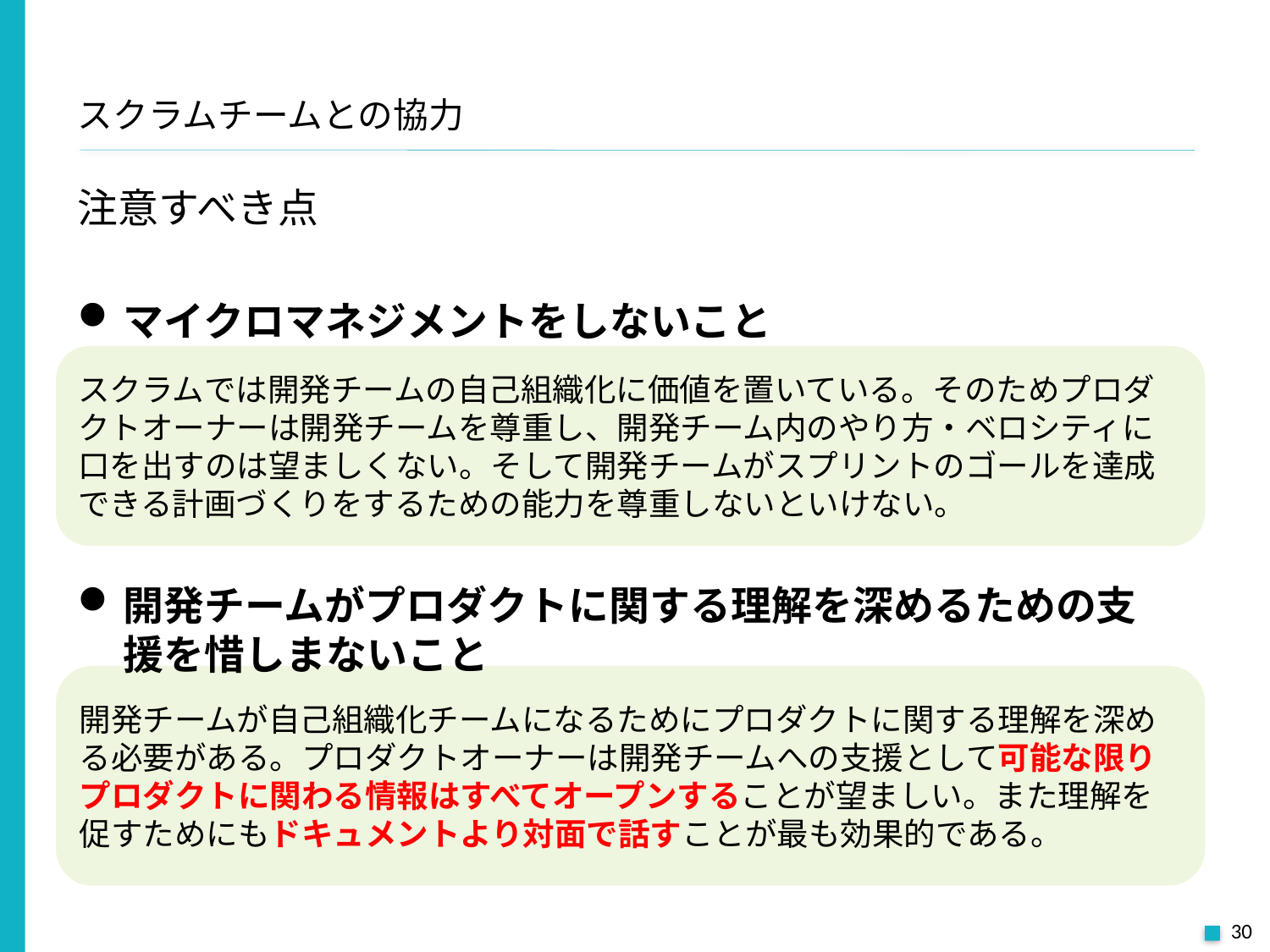

# スクラムチームとの協力
注意すべき点

マイクロマネジメントをしないこと

開発チームがプロダクトに関する理解を深めるための支援を惜しまないこと
スクラムでは開発チームの自己組織化に価値を置いている。そのためプロダクトオーナーは開発チームを尊重し、開発チーム内のやり方・ベロシティに口を出すのは望ましくない。そして開発チームがスプリントのゴールを達成できる計画づくりをするための能力を尊重しないといけない。
開発チームが自己組織化チームになるためにプロダクトに関する理解を深める必要がある。プロダクトオーナーは開発チームへの支援として可能な限りプロダクトに関わる情報はすべてオープンすることが望ましい。また理解を促すためにもドキュメントより対面で話すことが最も効果的である。
30